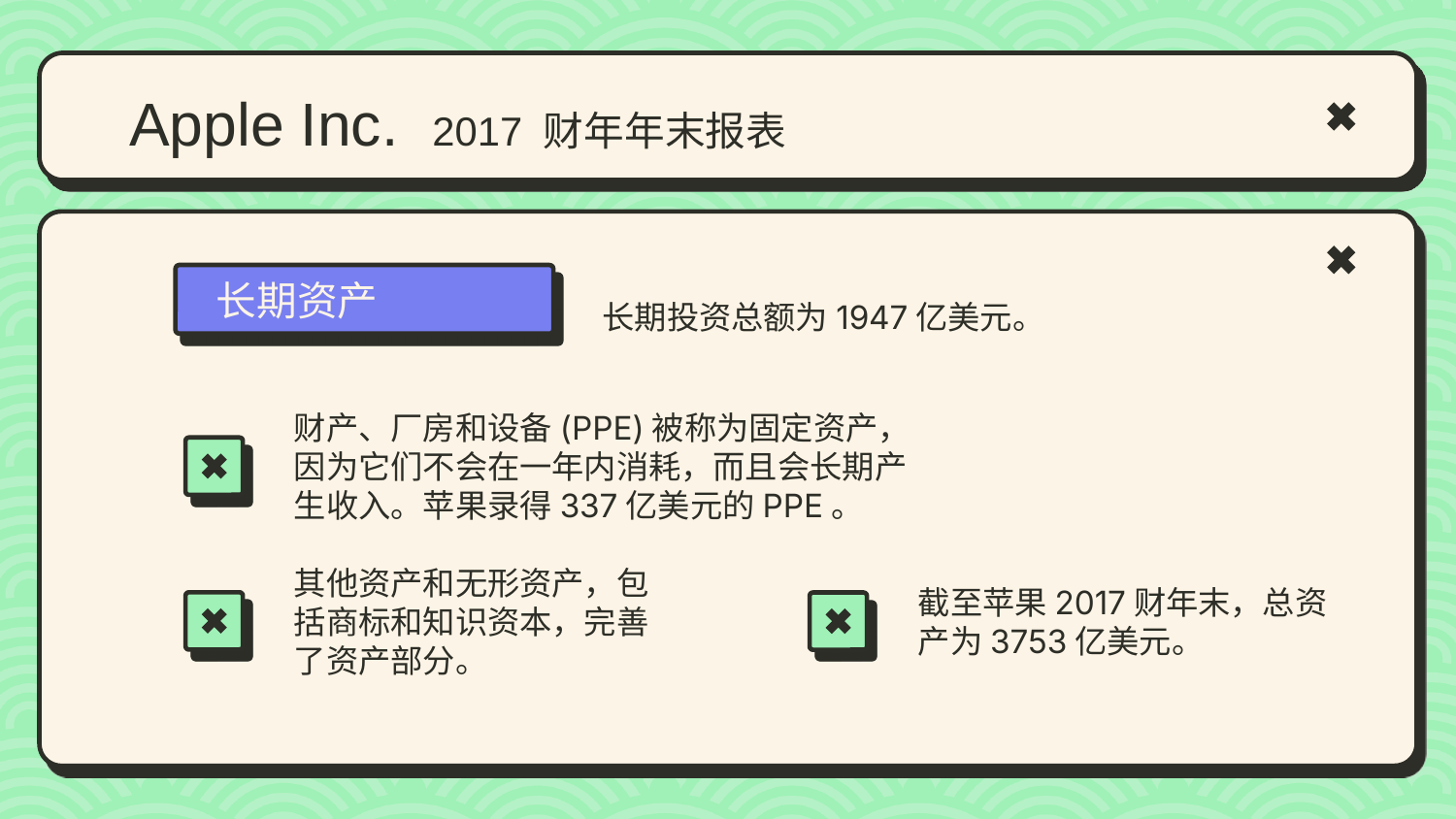

# Apple Inc.  2017 财年年末报表

长期资产
PROJECT 02
长期投资总额为1947亿美元。
财产、厂房和设备(PPE)被称为固定资产，因为它们不会在一年内消耗，而且会长期产生收入。苹果录得337亿美元的PPE。

其他资产和无形资产，包括商标和知识资本，完善了资产部分。
截至苹果2017财年末，总资产为3753亿美元。﻿﻿